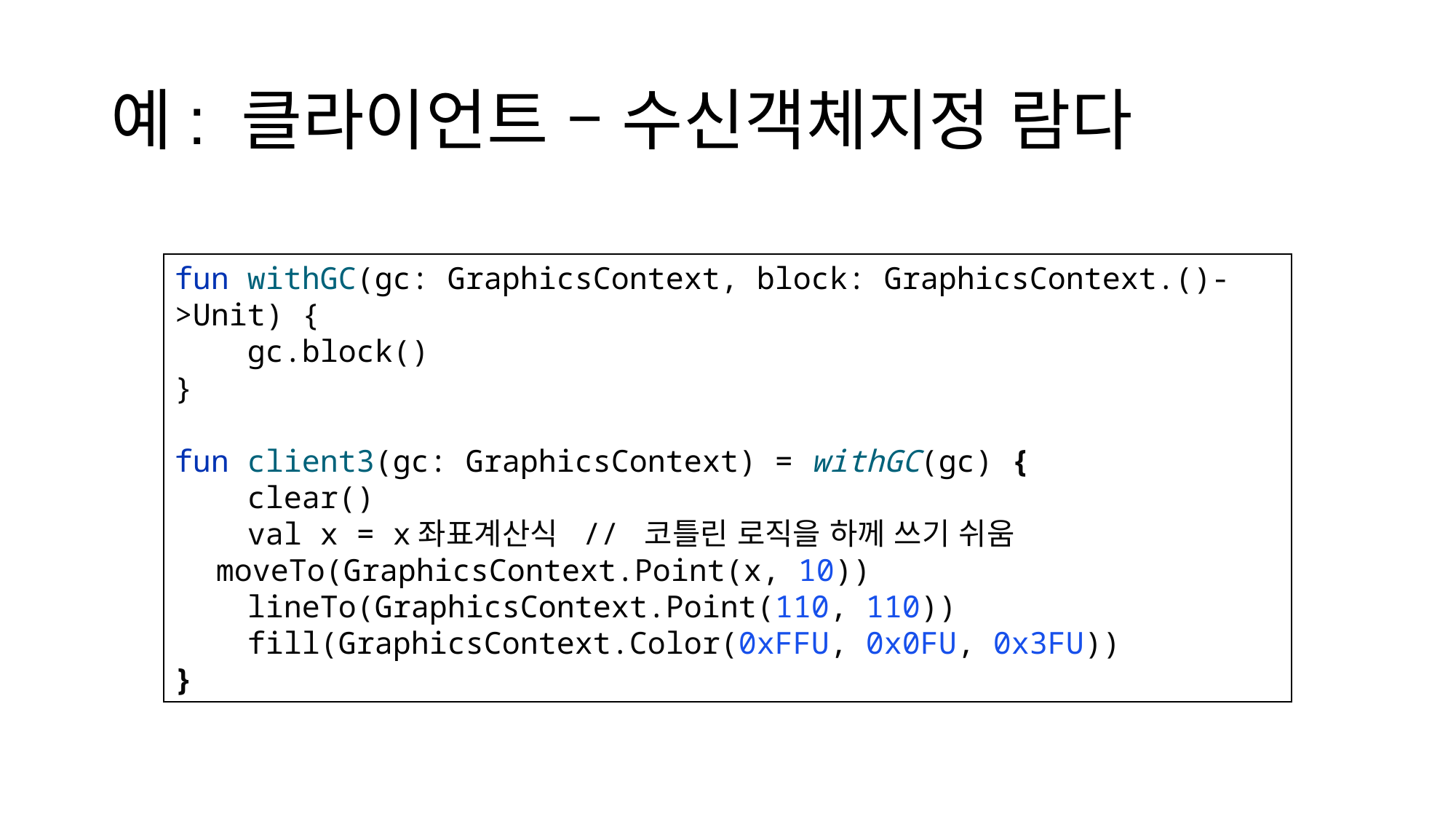

# 예: 클라이언트 – 수신객체지정 람다

fun withGC(gc: GraphicsContext, block: GraphicsContext.()->Unit) {
    gc.block()
}
fun client3(gc: GraphicsContext) = withGC(gc) {
    clear()
    val x = x좌표계산식  // 코틀린 로직을 하께 쓰기 쉬움
    moveTo(GraphicsContext.Point(x, 10))
    lineTo(GraphicsContext.Point(110, 110))
    fill(GraphicsContext.Color(0xFFU, 0x0FU, 0x3FU))
}